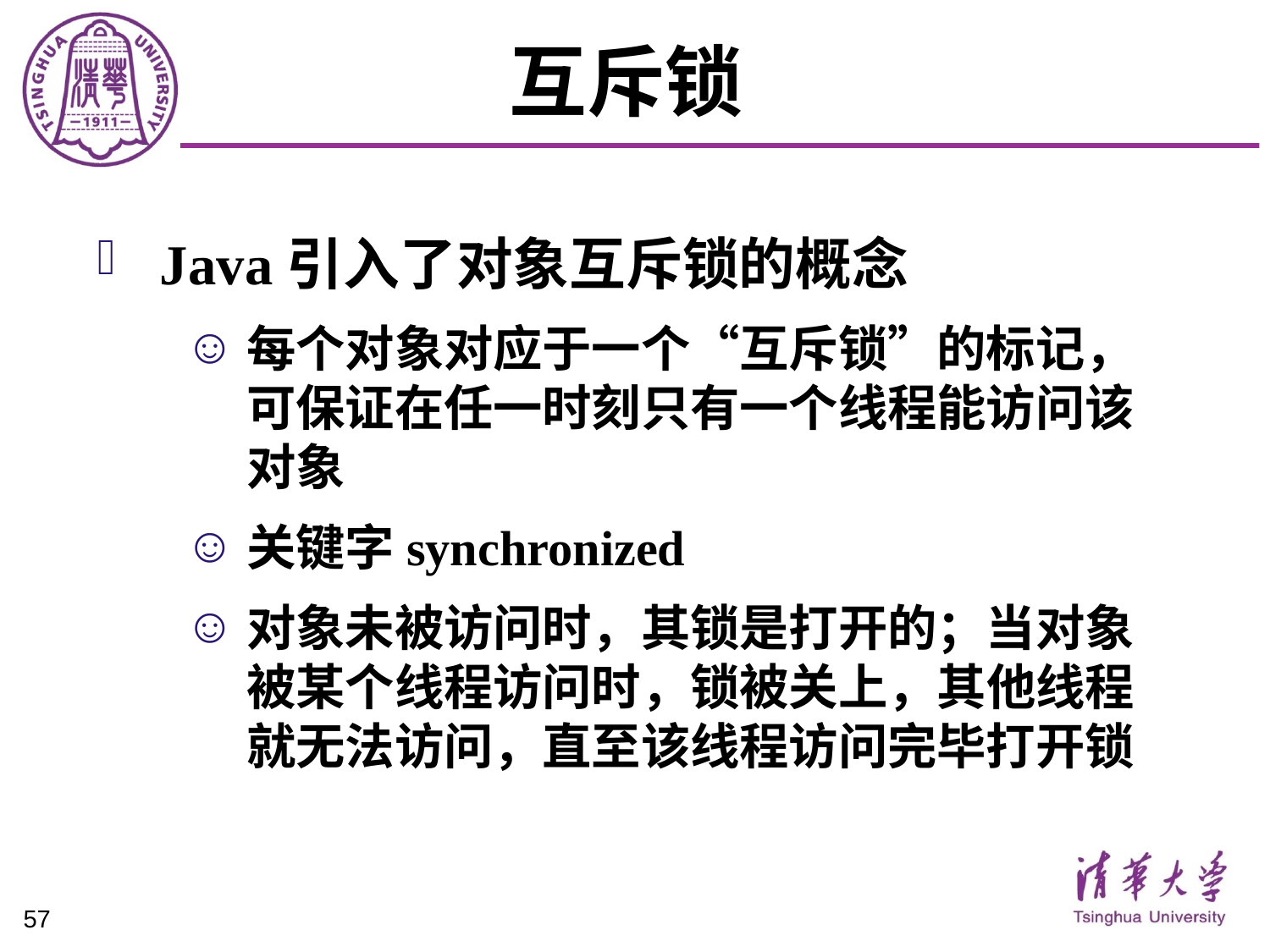

# 互斥锁
Java引入了对象互斥锁的概念
每个对象对应于一个“互斥锁”的标记，可保证在任一时刻只有一个线程能访问该对象
关键字synchronized
对象未被访问时，其锁是打开的；当对象被某个线程访问时，锁被关上，其他线程就无法访问，直至该线程访问完毕打开锁
57